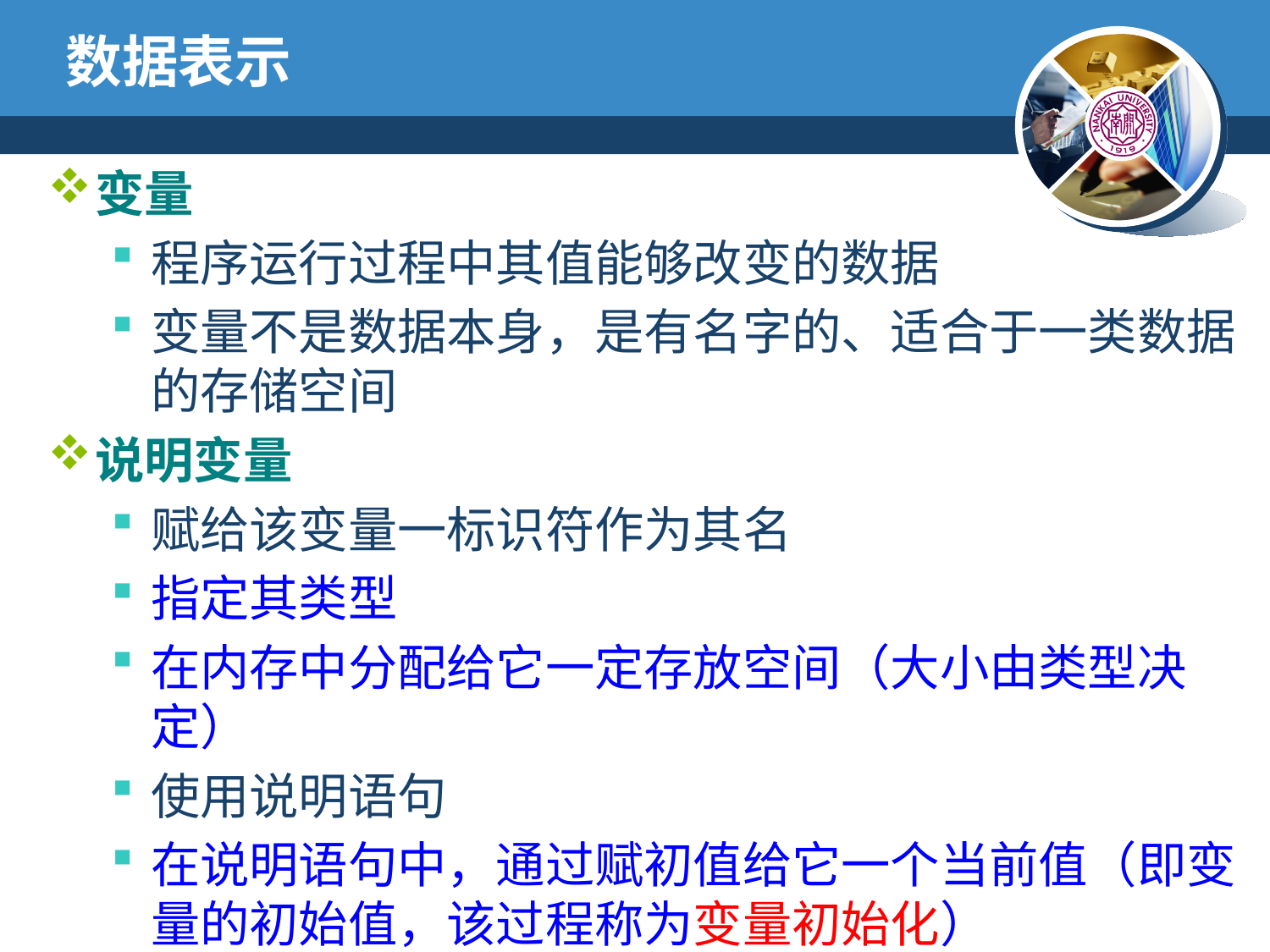

# 数据表示
变量
程序运行过程中其值能够改变的数据
变量不是数据本身，是有名字的、适合于一类数据的存储空间
说明变量
赋给该变量一标识符作为其名
指定其类型
在内存中分配给它一定存放空间（大小由类型决定）
使用说明语句
在说明语句中，通过赋初值给它一个当前值（即变量的初始值，该过程称为变量初始化）